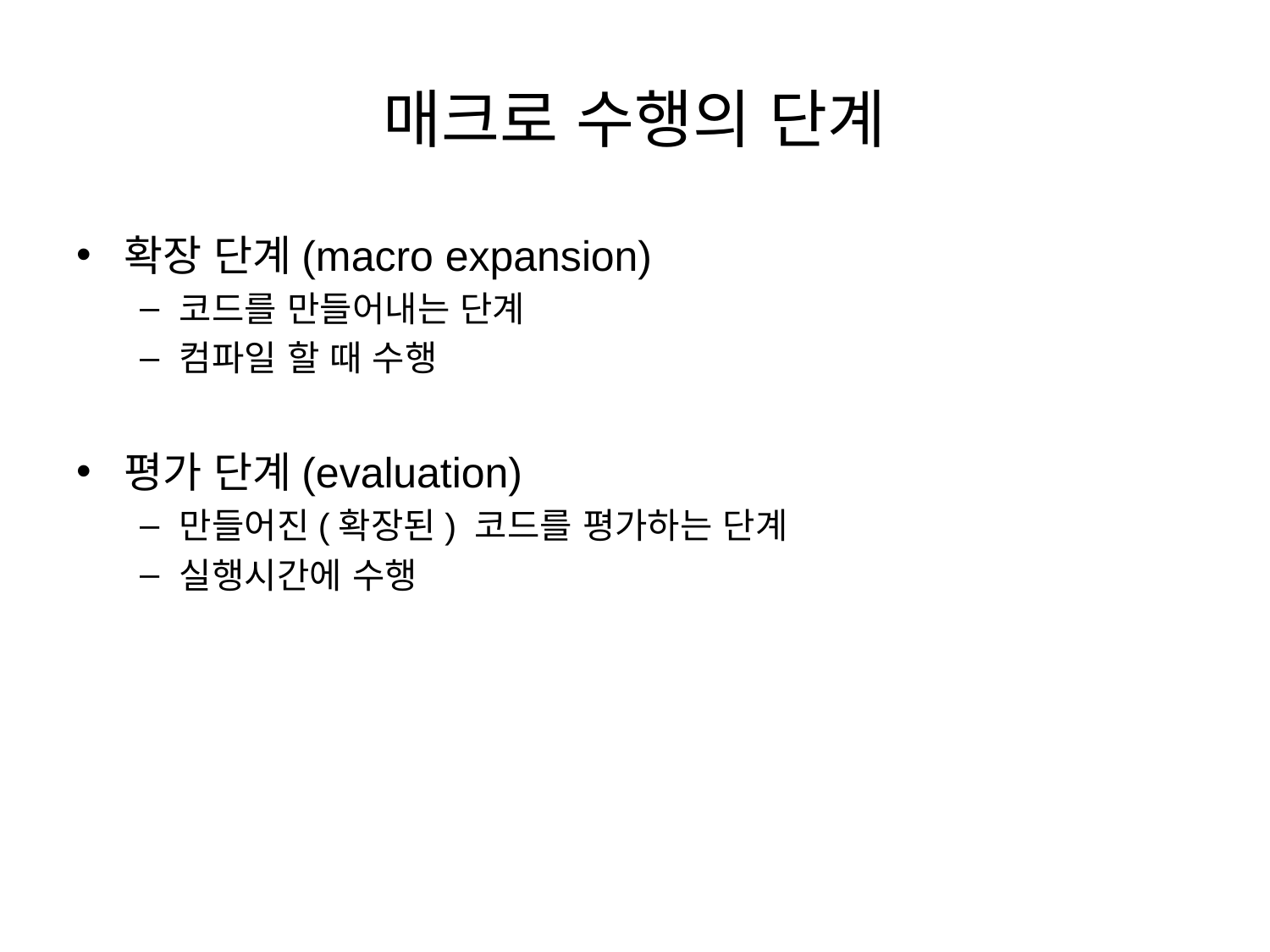

# 매크로 수행의 단계
확장 단계(macro expansion)
코드를 만들어내는 단계
컴파일 할 때 수행

평가 단계(evaluation)
만들어진(확장된) 코드를 평가하는 단계
실행시간에 수행